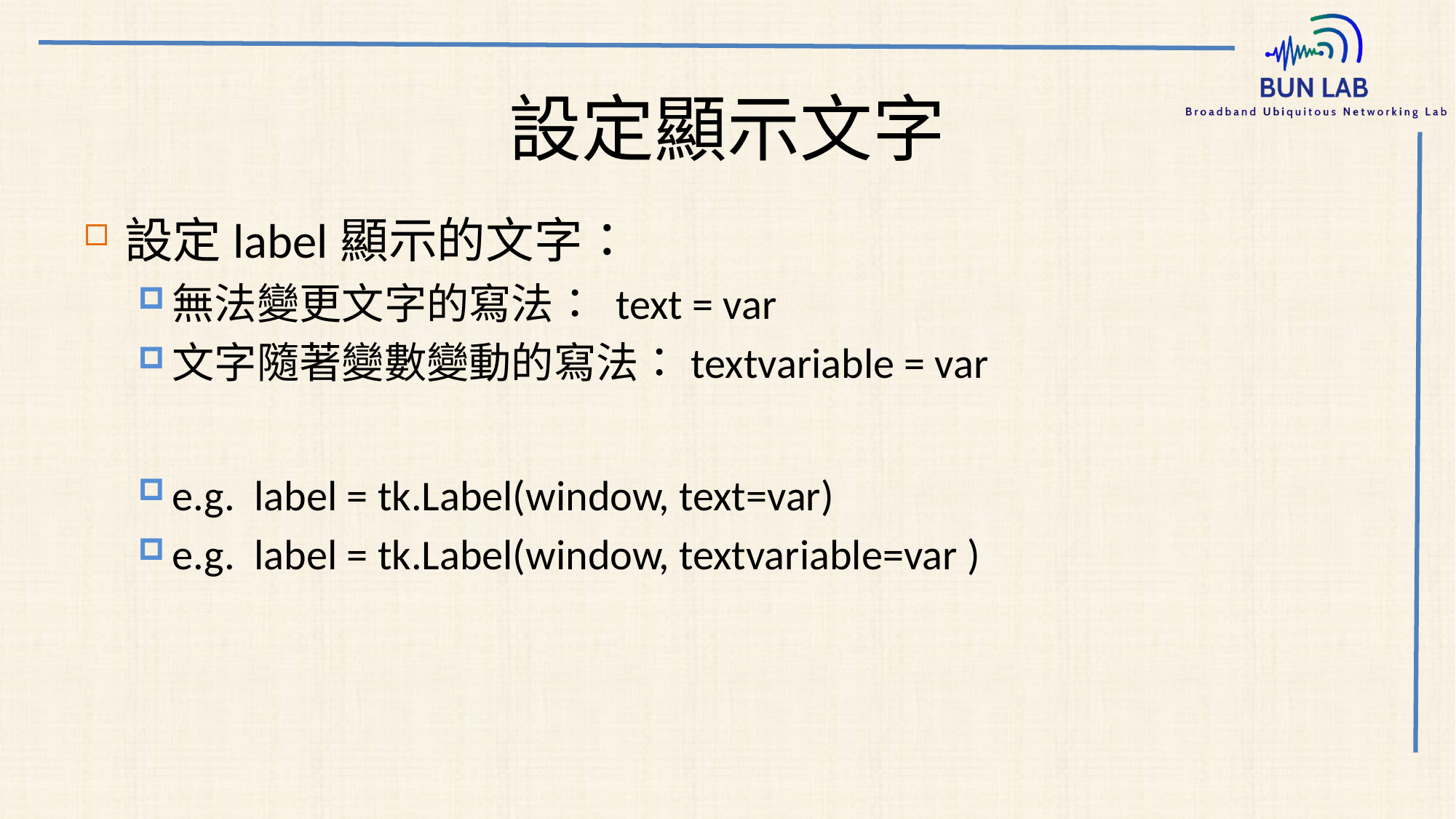

# 設定顯示文字
設定label顯示的文字：
無法變更文字的寫法： text = var
文字隨著變數變動的寫法：textvariable = var

e.g.  label = tk.Label(window, text=var)
e.g.  label = tk.Label(window, textvariable=var )